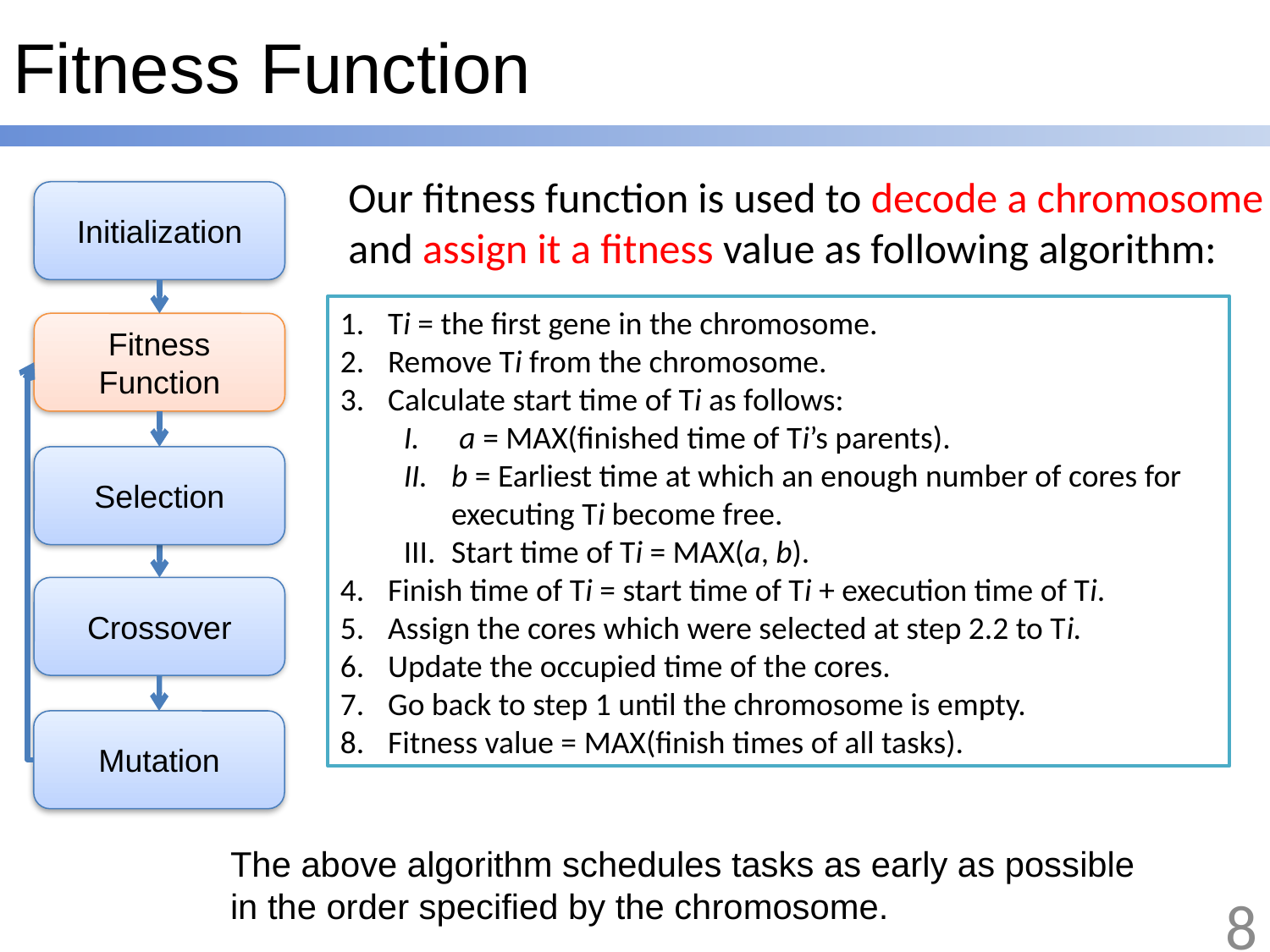

# Fitness Function
Our fitness function is used to decode a chromosome
and assign it a fitness value as following algorithm:
Initialization
Fitness Function
Selection
Crossover
Mutation
Ti = the first gene in the chromosome.
Remove Ti from the chromosome.
Calculate start time of Ti as follows:
a = MAX(finished time of Ti’s parents).
b = Earliest time at which an enough number of cores for executing Ti become free.
Start time of Ti = MAX(a, b).
Finish time of Ti = start time of Ti + execution time of Ti.
Assign the cores which were selected at step 2.2 to Ti.
Update the occupied time of the cores.
Go back to step 1 until the chromosome is empty.
Fitness value = MAX(finish times of all tasks).
T1の実行順の計算：
T1の親はないので
1~1の整数を選択
The above algorithm schedules tasks as early as possible
in the order specified by the chromosome.
8